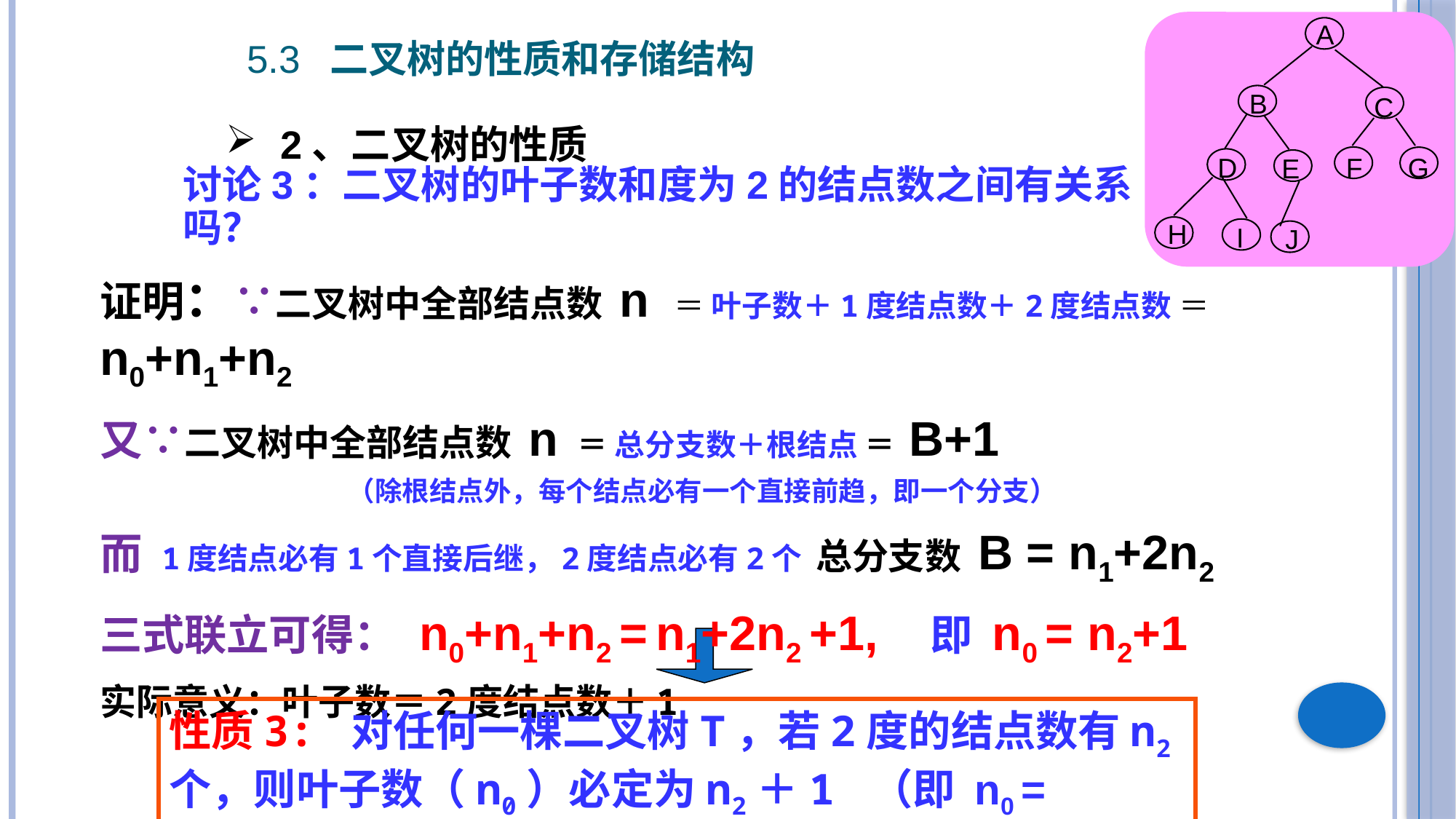

A

B
C

D
F
G
E

H
I
J

5.3  二叉树的性质和存储结构
2、二叉树的性质
讨论3：二叉树的叶子数和度为2的结点数之间有关系吗？
证明：∵二叉树中全部结点数 n ＝ 叶子数＋1度结点数＋2度结点数 ＝ n0+n1+n2
又∵二叉树中全部结点数 n ＝ 总分支数＋根结点 ＝ B+1
                                       （除根结点外，每个结点必有一个直接前趋，即一个分支）
而 1度结点必有1个直接后继，2度结点必有2个  总分支数 B = n1+2n2
三式联立可得： n0+n1+n2 = n1+2n2 +1,   即 n0 = n2+1
实际意义：叶子数＝2度结点数＋1

性质3: 对任何一棵二叉树T，若2度的结点数有n2个，则叶子数（n0）必定为n2＋1 （即 n0 = n2+1 ）